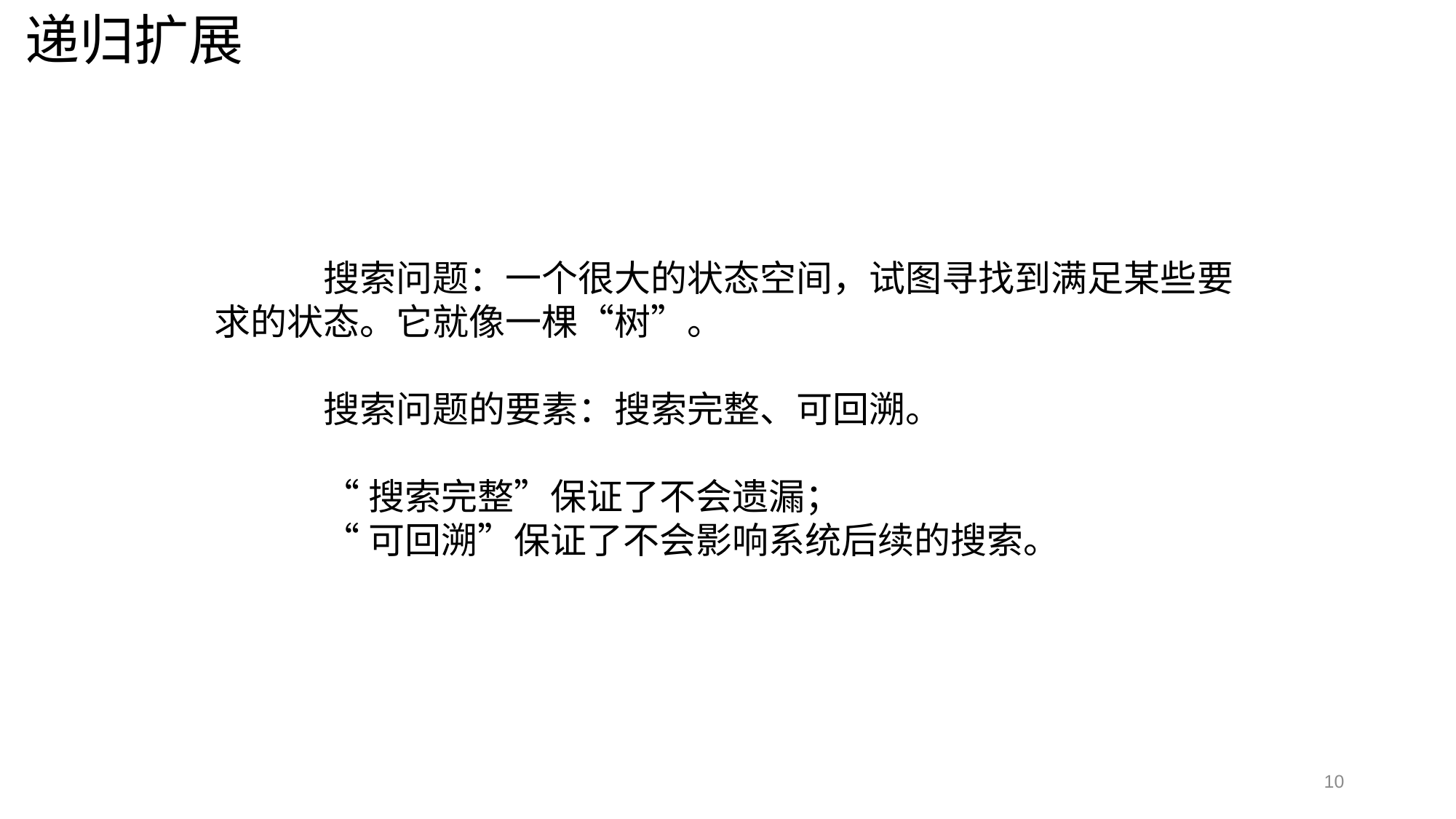

递归扩展
	搜索问题：一个很大的状态空间，试图寻找到满足某些要求的状态。它就像一棵“树”。

	搜索问题的要素：搜索完整、可回溯。

	“搜索完整”保证了不会遗漏；
	“可回溯”保证了不会影响系统后续的搜索。
10